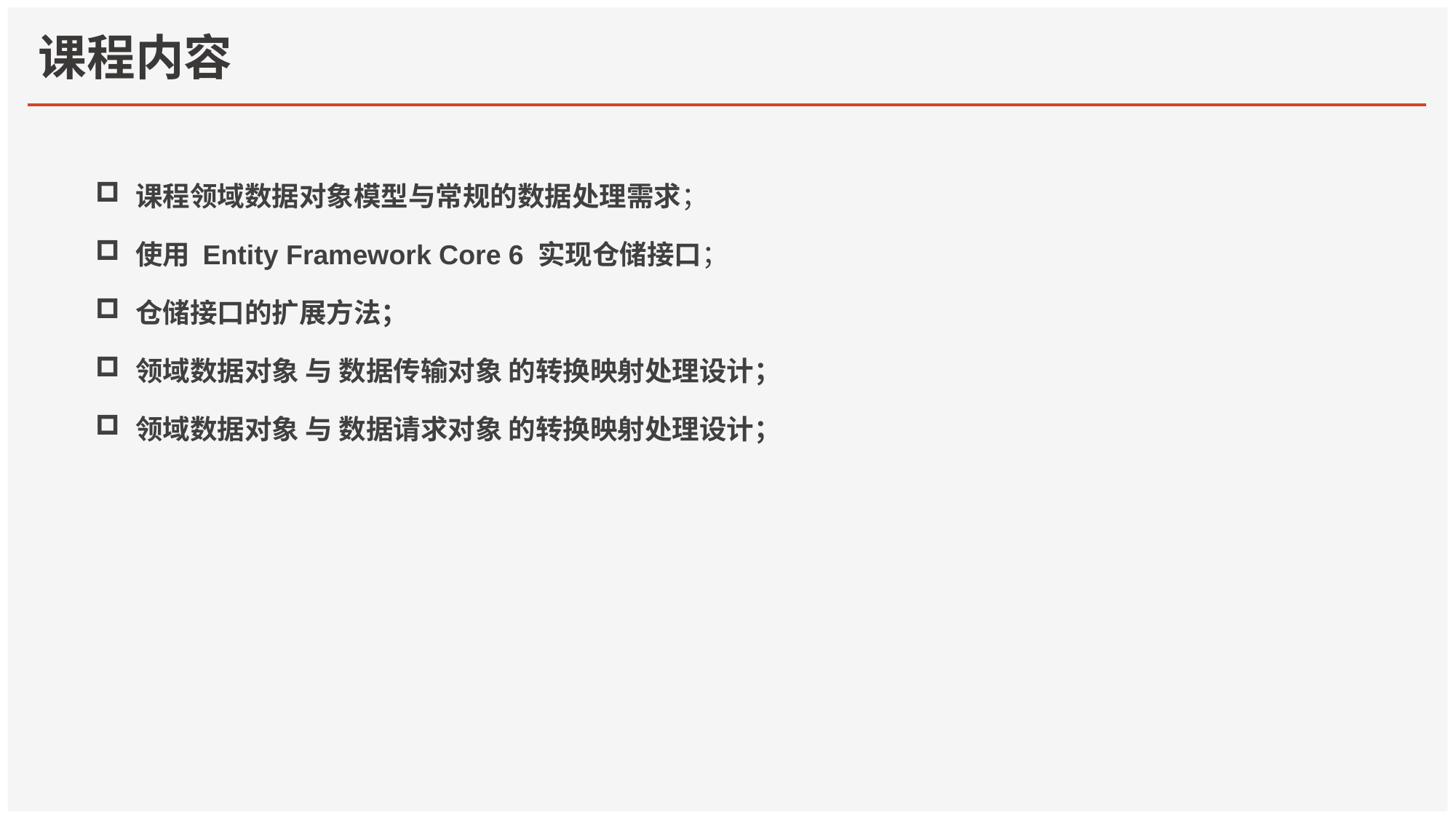

# 课程内容
 课程领域数据对象模型与常规的数据处理需求；
 使用 Entity Framework Core 6 实现仓储接口；
 仓储接口的扩展方法；
 领域数据对象 与 数据传输对象 的转换映射处理设计；
 领域数据对象 与 数据请求对象 的转换映射处理设计；